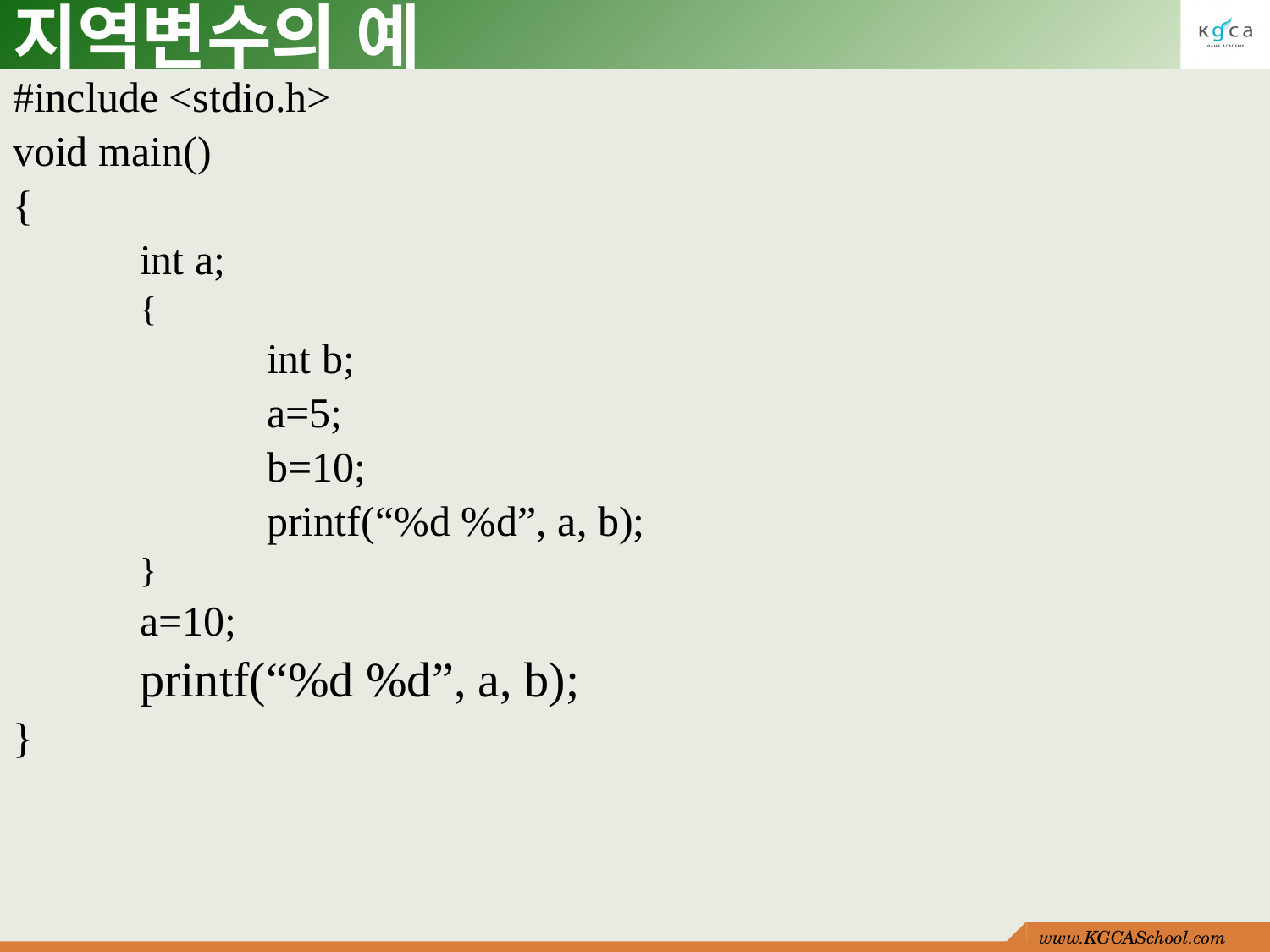

# 지역변수의 예
#include <stdio.h>
void main()
{
int a;
{
int b;
a=5;
b=10;
printf(“%d %d”, a, b);
}
a=10;
printf(“%d %d”, a, b);
}